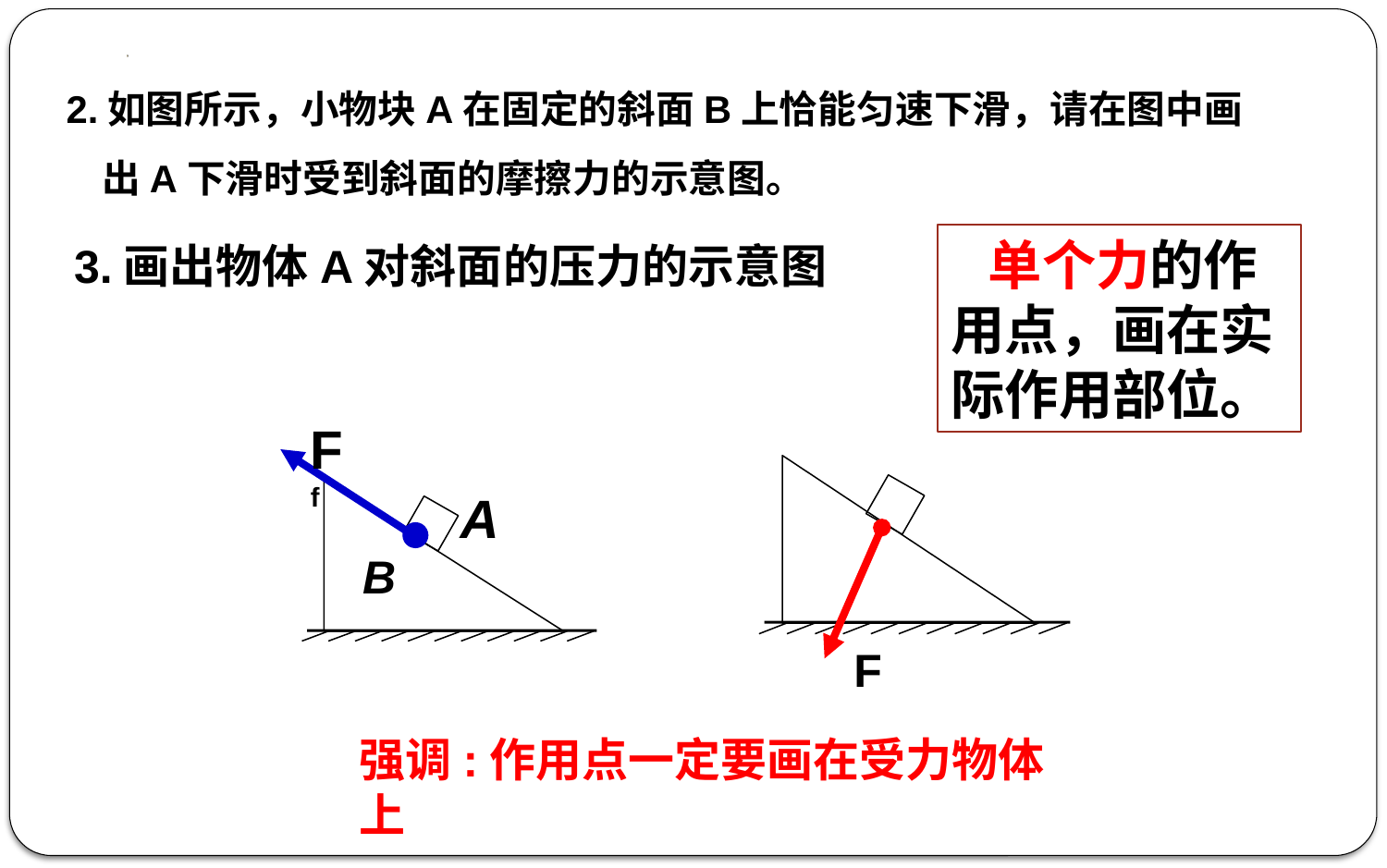

2.如图所示，小物块A在固定的斜面B上恰能匀速下滑，请在图中画
   出A下滑时受到斜面的摩擦力的示意图。
  单个力的作用点，画在实际作用部位。
 3.画出物体A对斜面的压力的示意图
Ff

A

B

F
强调:作用点一定要画在受力物体上